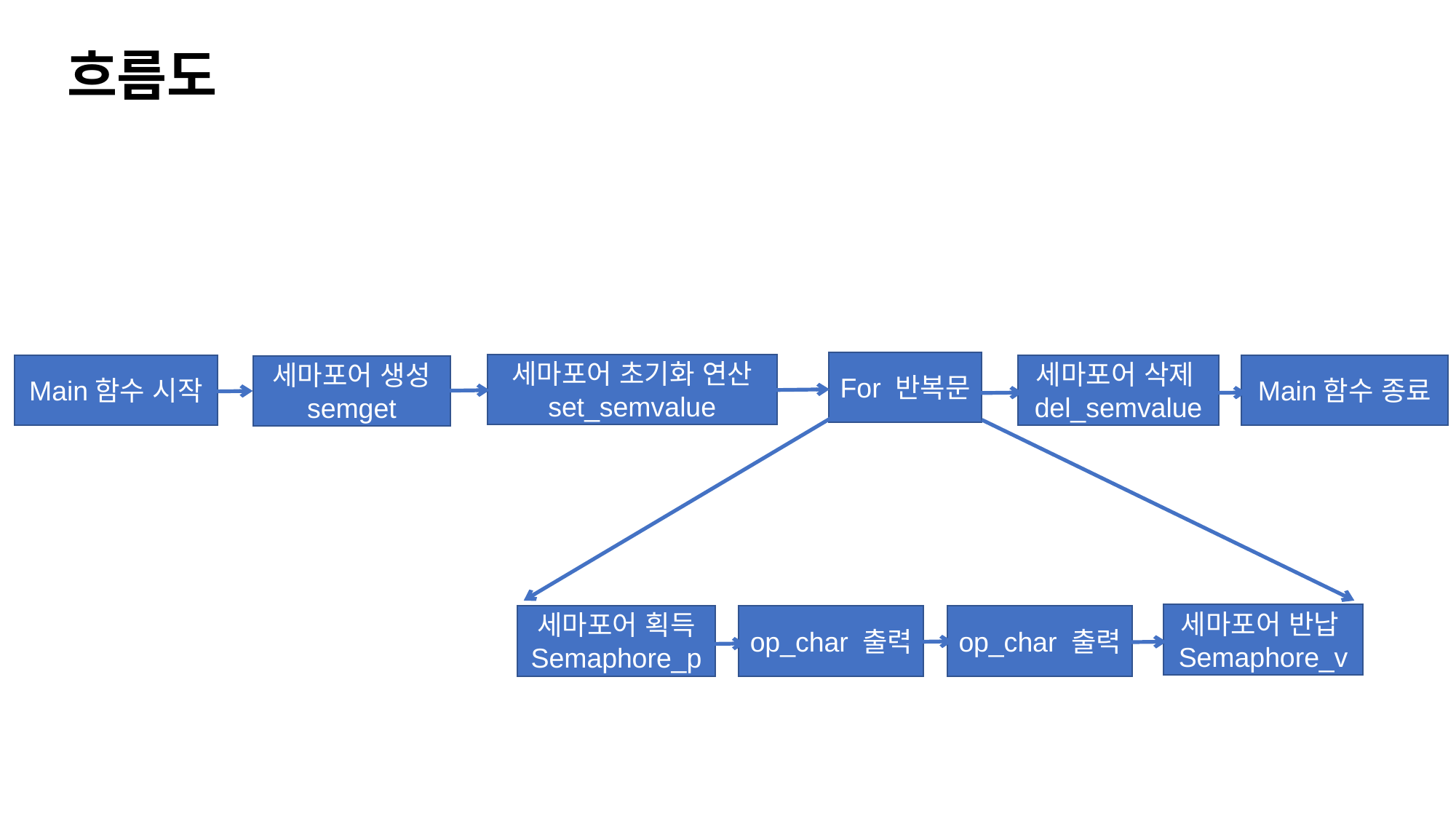

흐름도
For 반복문
세마포어 초기화 연산 set_semvalue
세마포어 삭제del_semvalue
Main함수 종료
Main함수 시작
세마포어 생성
semget
세마포어 반납Semaphore_v
세마포어 획득
Semaphore_p
op_char 출력
op_char 출력